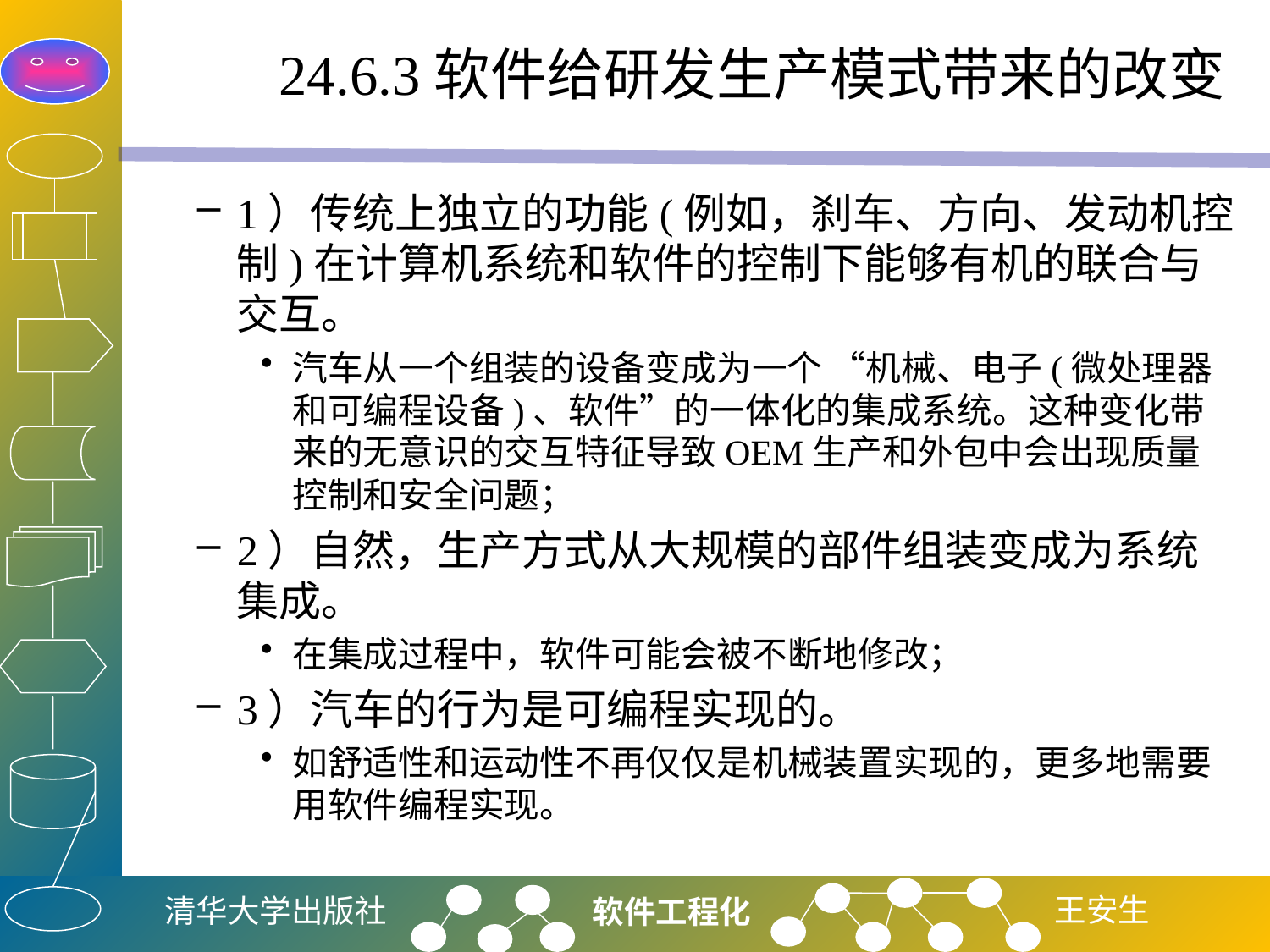

# 24.6.3软件给研发生产模式带来的改变
1）传统上独立的功能(例如，刹车、方向、发动机控制)在计算机系统和软件的控制下能够有机的联合与交互。
汽车从一个组装的设备变成为一个 “机械、电子(微处理器和可编程设备)、软件”的一体化的集成系统。这种变化带来的无意识的交互特征导致OEM生产和外包中会出现质量控制和安全问题；
2）自然，生产方式从大规模的部件组装变成为系统集成。
在集成过程中，软件可能会被不断地修改；
3）汽车的行为是可编程实现的。
如舒适性和运动性不再仅仅是机械装置实现的，更多地需要用软件编程实现。